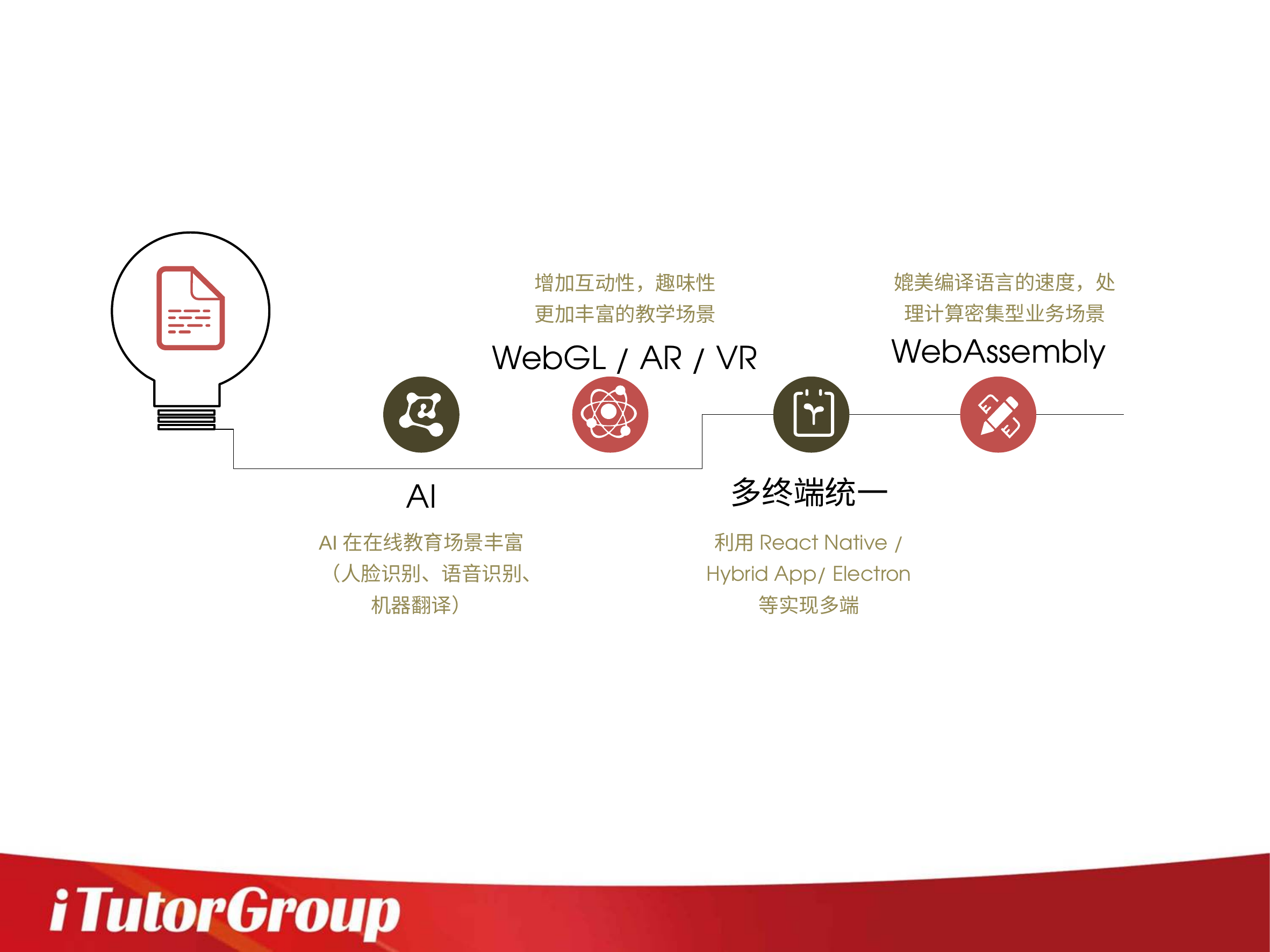

媲美编译语言的速度，处理计算密集型业务场景
增加互动性，趣味性
更加丰富的教学场景

WebAssembly
WebGL / AR / VR

多终端统一
AI
AI在在线教育场景丰富
（人脸识别、语音识别、机器翻译）
利用React Native / Hybrid App/ Electron 等实现多端